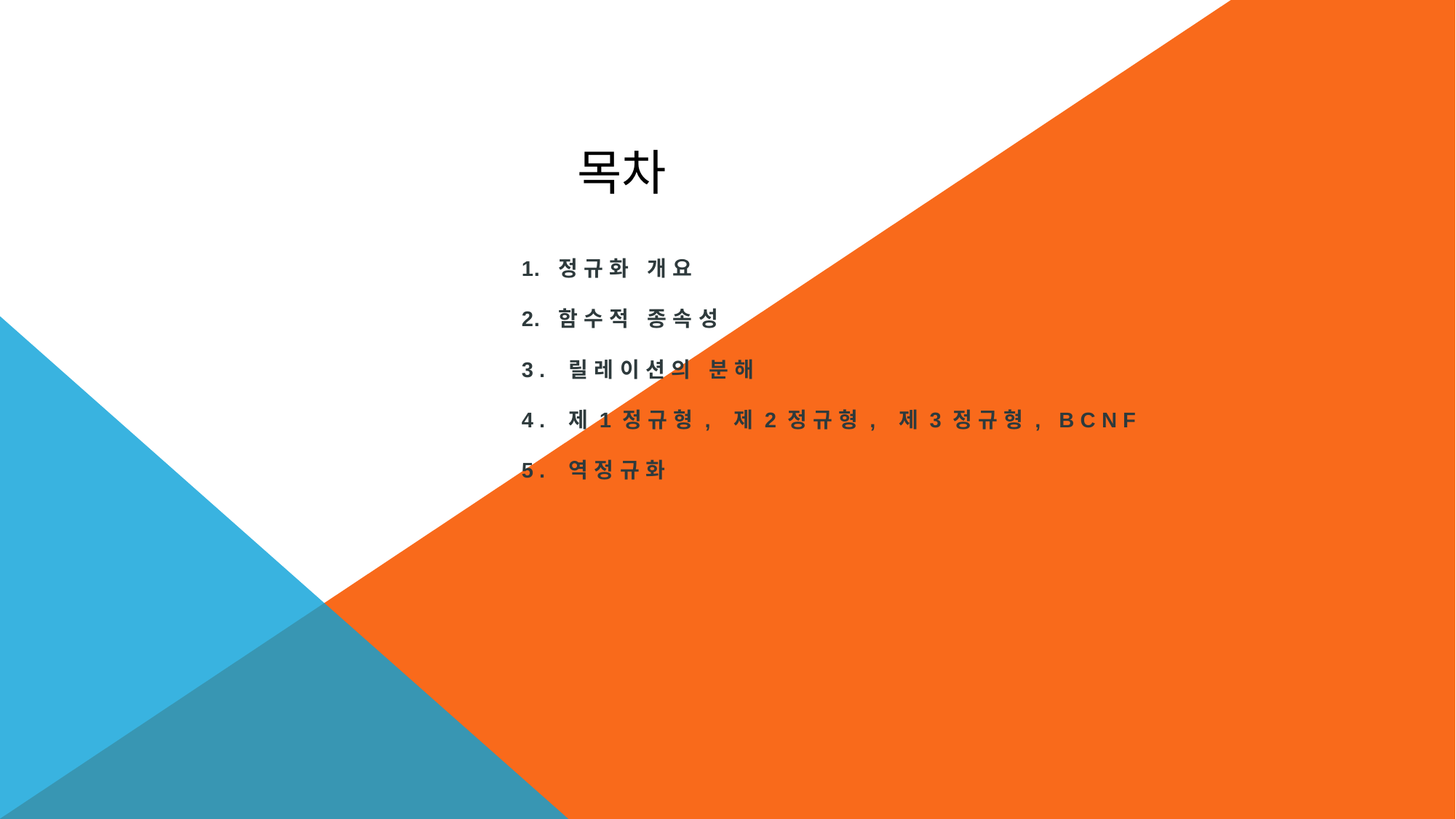

# 목차
 정규화 개요
 함수적 종속성
3. 릴레이션의 분해
4. 제1정규형, 제2정규형, 제3정규형, BCNF
5. 역정규화